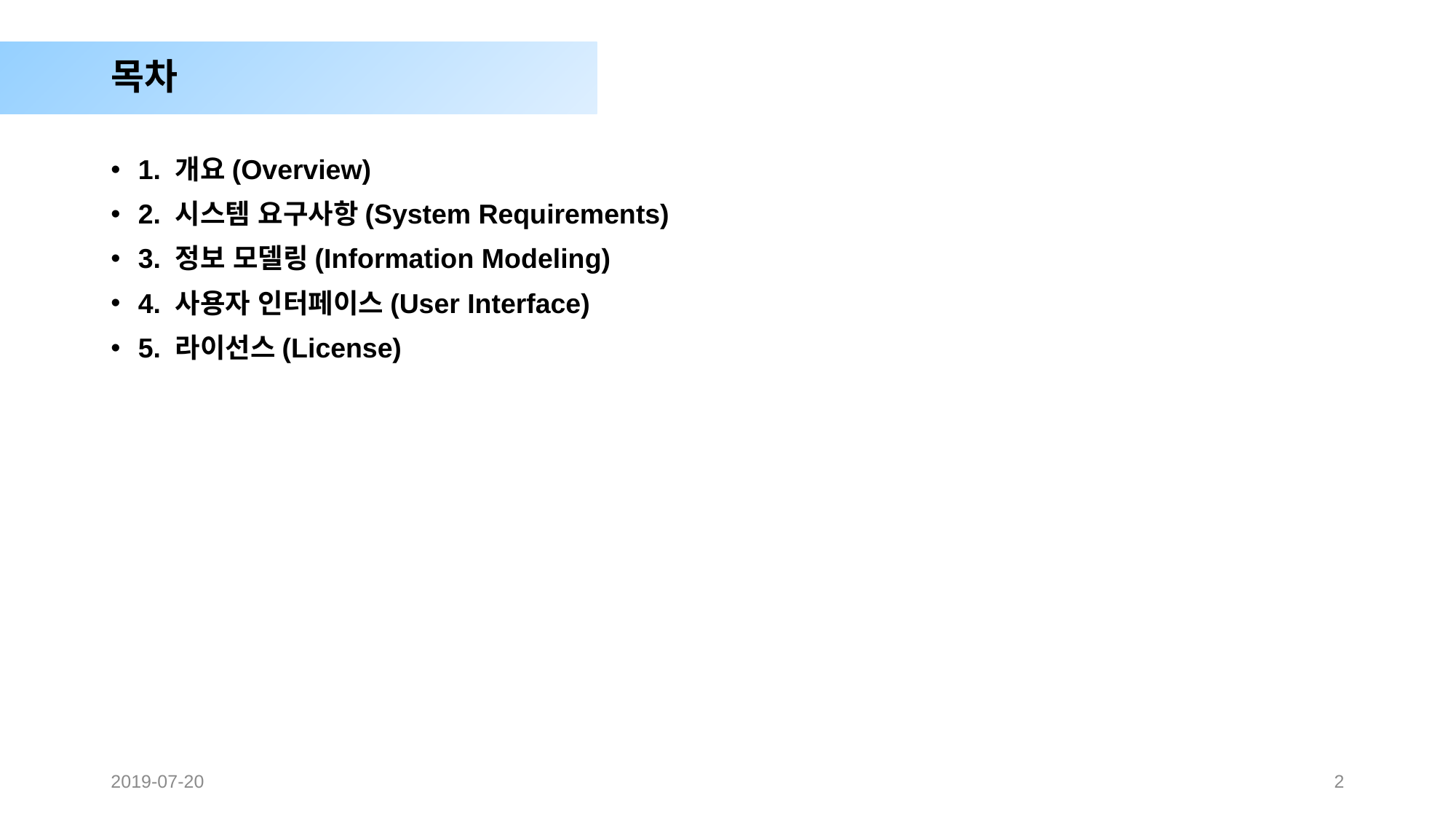

# 목차
1. 개요(Overview)
2. 시스템 요구사항(System Requirements)
3. 정보 모델링(Information Modeling)
4. 사용자 인터페이스(User Interface)
5. 라이선스(License)
2019-07-20
2